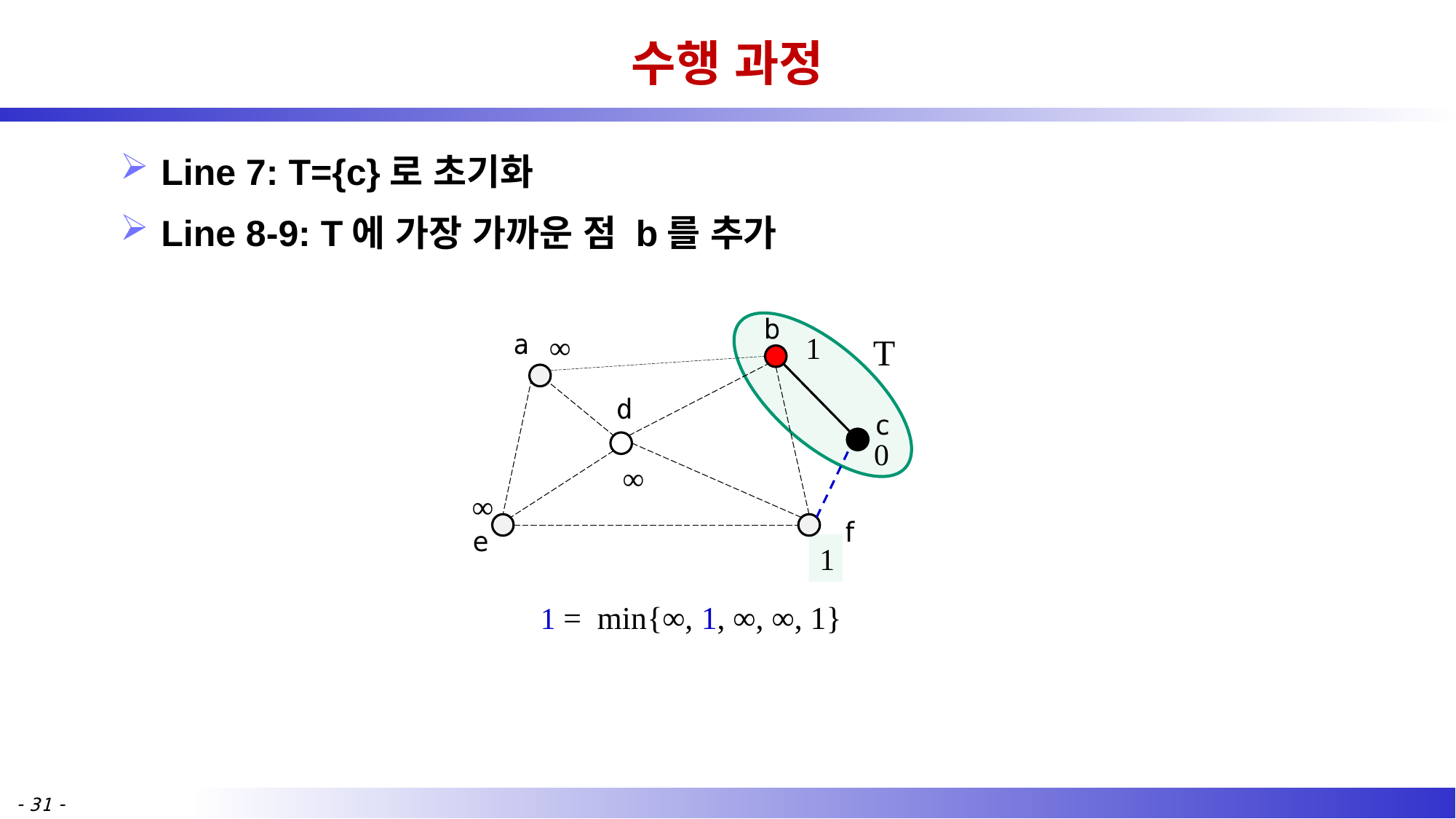

# 수행 과정
Line 7: T={c}로 초기화
Line 8-9: T에 가장 가까운 점 b를 추가
b
a

d
c

f

e
∞
1
T

0
∞
∞
1
1 =  min{∞, 1, ∞, ∞, 1}
- 31 -